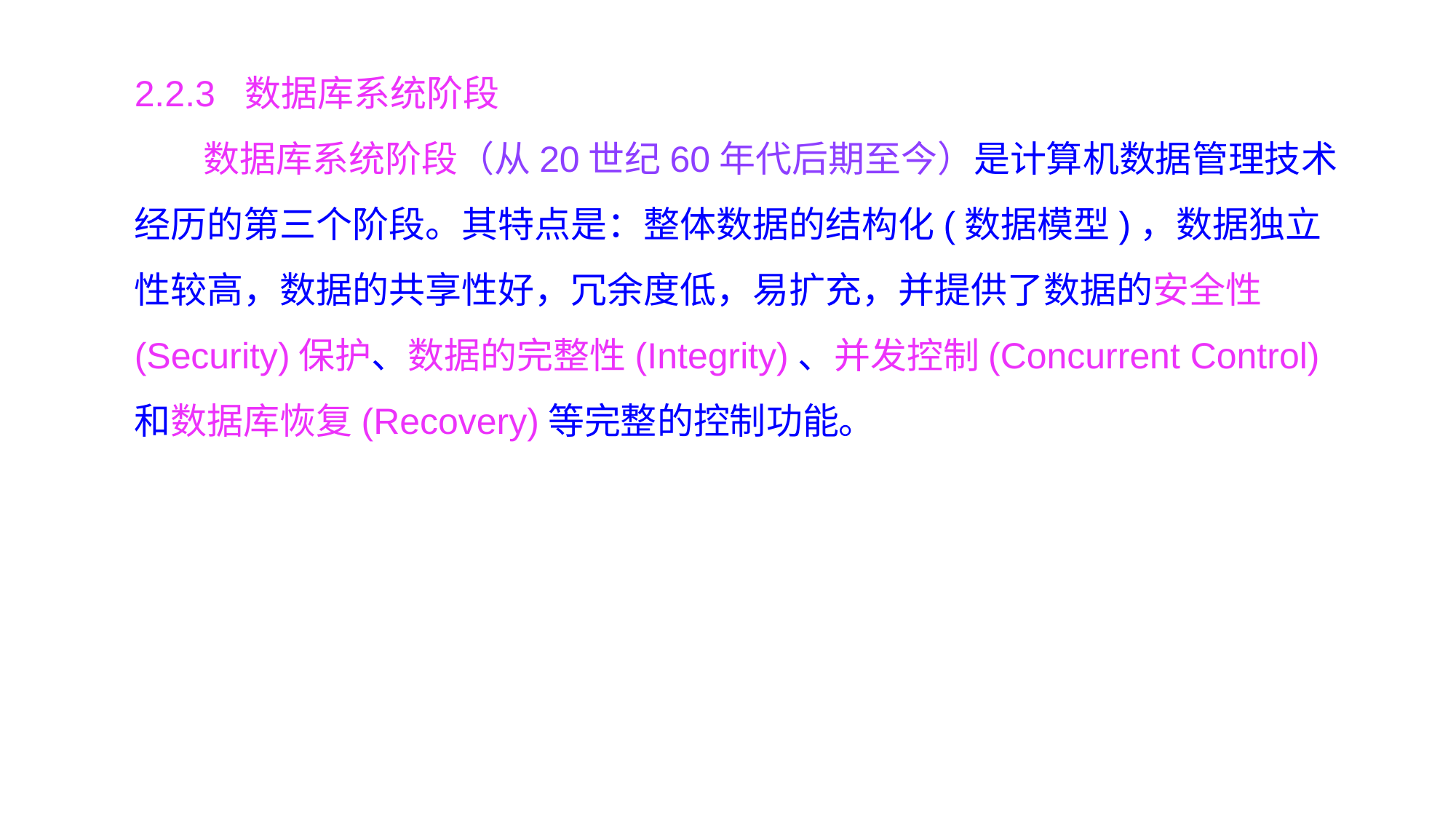

2.2.3  数据库系统阶段
数据库系统阶段（从20世纪60年代后期至今）是计算机数据管理技术经历的第三个阶段。其特点是：整体数据的结构化(数据模型)，数据独立性较高，数据的共享性好，冗余度低，易扩充，并提供了数据的安全性(Security)保护、数据的完整性(Integrity)、并发控制(Concurrent Control) 和数据库恢复(Recovery)等完整的控制功能。